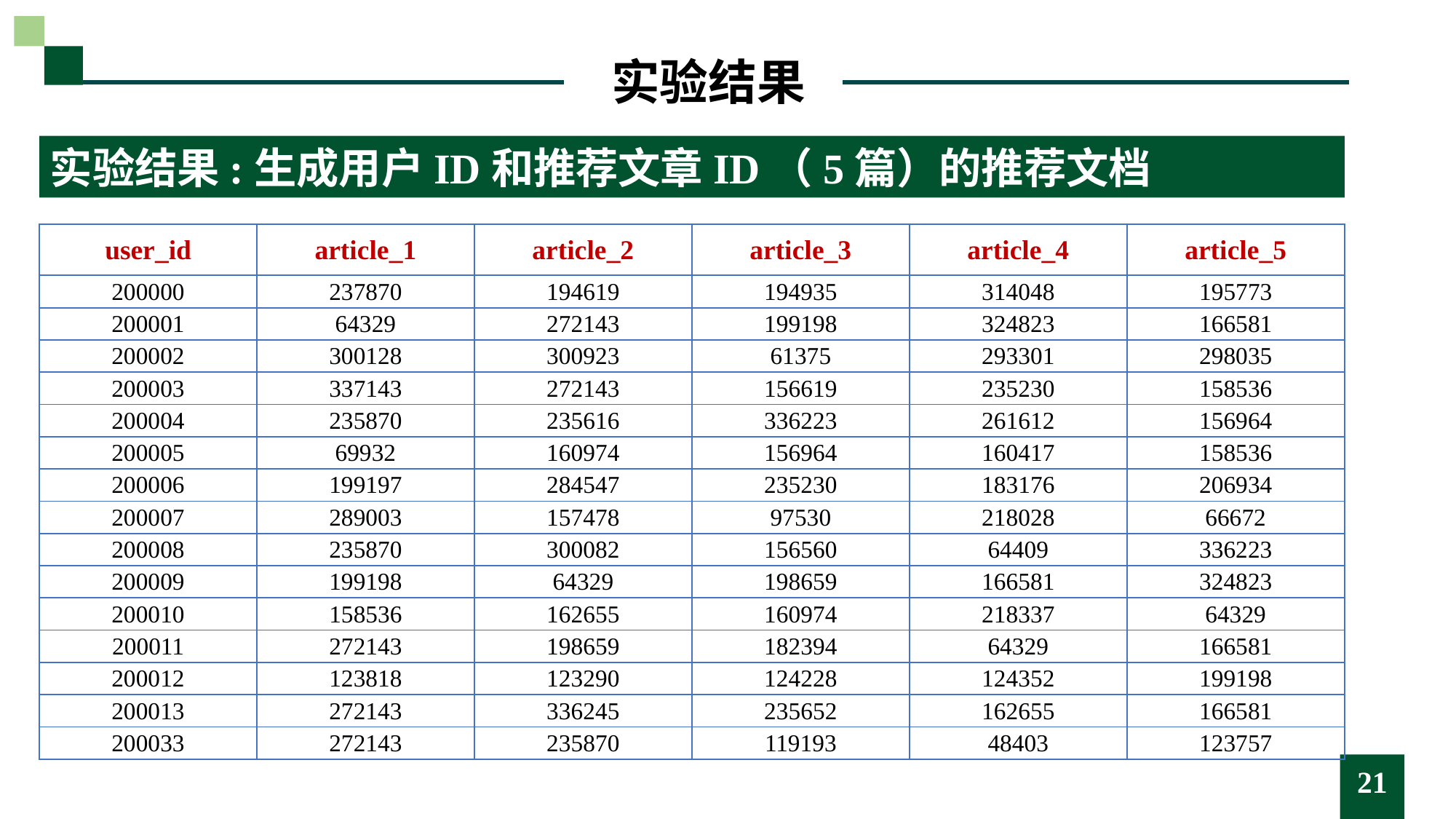

实验结果
实验结果:生成用户ID和推荐文章ID（5篇）的推荐文档
| user\_id | article\_1 | article\_2 | article\_3 | article\_4 | article\_5 |
| --- | --- | --- | --- | --- | --- |
| 200000 | 237870 | 194619 | 194935 | 314048 | 195773 |
| 200001 | 64329 | 272143 | 199198 | 324823 | 166581 |
| 200002 | 300128 | 300923 | 61375 | 293301 | 298035 |
| 200003 | 337143 | 272143 | 156619 | 235230 | 158536 |
| 200004 | 235870 | 235616 | 336223 | 261612 | 156964 |
| 200005 | 69932 | 160974 | 156964 | 160417 | 158536 |
| 200006 | 199197 | 284547 | 235230 | 183176 | 206934 |
| 200007 | 289003 | 157478 | 97530 | 218028 | 66672 |
| 200008 | 235870 | 300082 | 156560 | 64409 | 336223 |
| 200009 | 199198 | 64329 | 198659 | 166581 | 324823 |
| 200010 | 158536 | 162655 | 160974 | 218337 | 64329 |
| 200011 | 272143 | 198659 | 182394 | 64329 | 166581 |
| 200012 | 123818 | 123290 | 124228 | 124352 | 199198 |
| 200013 | 272143 | 336245 | 235652 | 162655 | 166581 |
| 200033 | 272143 | 235870 | 119193 | 48403 | 123757 |
21